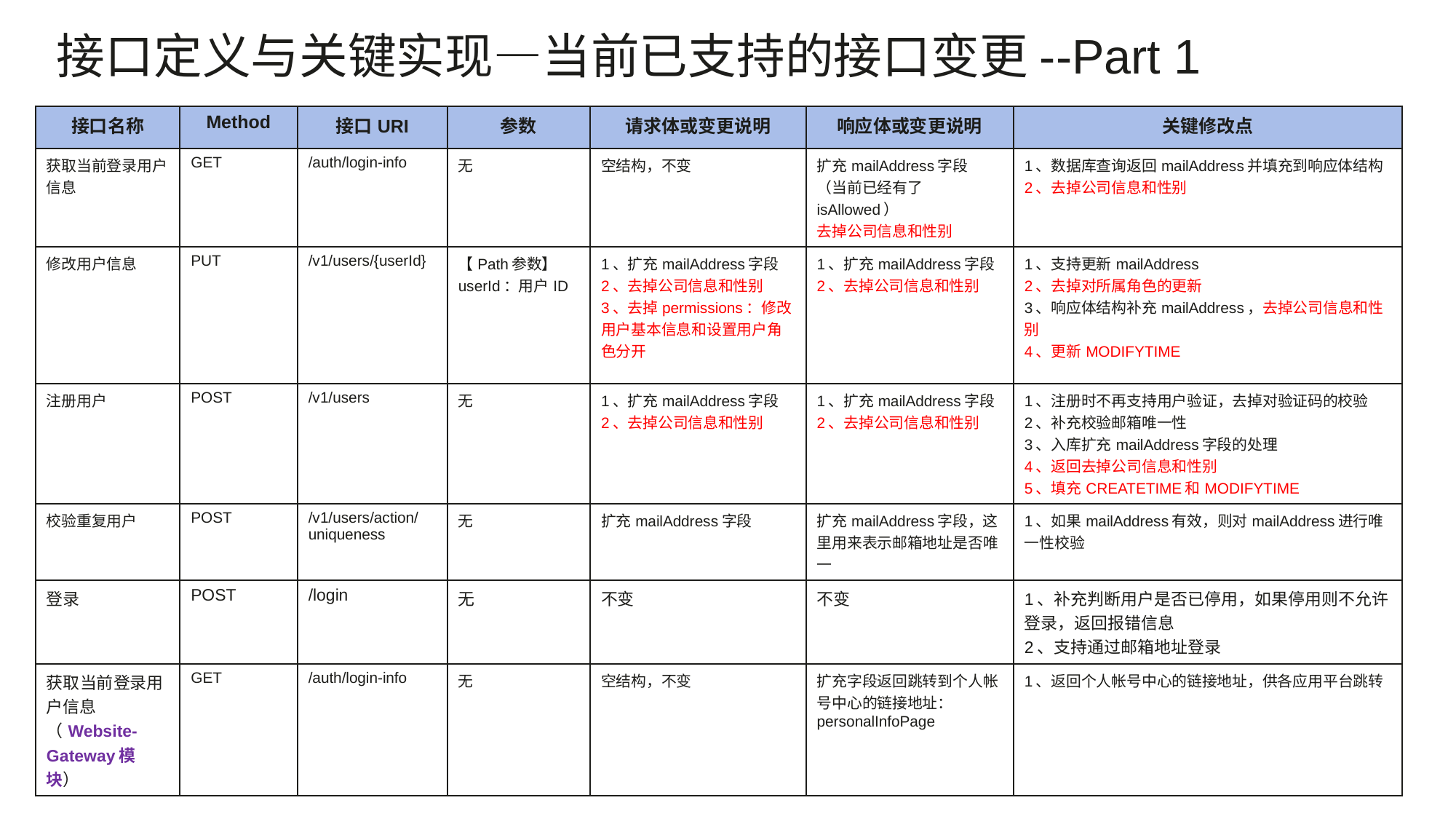

接口定义与关键实现—当前已支持的接口变更--Part 1
| 接口名称 | Method | 接口URI | 参数 | 请求体或变更说明 | 响应体或变更说明 | 关键修改点 |
| --- | --- | --- | --- | --- | --- | --- |
| 获取当前登录用户信息 | GET | /auth/login-info | 无 | 空结构，不变 | 扩充mailAddress字段 （当前已经有了isAllowed） 去掉公司信息和性别 | 1、数据库查询返回mailAddress并填充到响应体结构 2、去掉公司信息和性别 |
| 修改用户信息 | PUT | /v1/users/{userId} | 【Path参数】 userId：用户ID | 1、扩充mailAddress字段 2、去掉公司信息和性别 3、去掉permissions：修改用户基本信息和设置用户角色分开 | 1、扩充mailAddress字段 2、去掉公司信息和性别 | 1、支持更新mailAddress 2、去掉对所属角色的更新 3、响应体结构补充mailAddress，去掉公司信息和性别 4、更新MODIFYTIME |
| 注册用户 | POST | /v1/users | 无 | 1、扩充mailAddress字段 2、去掉公司信息和性别 | 1、扩充mailAddress字段 2、去掉公司信息和性别 | 1、注册时不再支持用户验证，去掉对验证码的校验 2、补充校验邮箱唯一性 3、入库扩充mailAddress字段的处理 4、返回去掉公司信息和性别 5、填充CREATETIME和MODIFYTIME |
| 校验重复用户 | POST | /v1/users/action/uniqueness | 无 | 扩充mailAddress字段 | 扩充mailAddress字段，这里用来表示邮箱地址是否唯一 | 1、如果mailAddress有效，则对mailAddress进行唯一性校验 |
| 登录 | POST | /login | 无 | 不变 | 不变 | 1、补充判断用户是否已停用，如果停用则不允许登录，返回报错信息 2、支持通过邮箱地址登录 |
| 获取当前登录用户信息（Website-Gateway模块） | GET | /auth/login-info | 无 | 空结构，不变 | 扩充字段返回跳转到个人帐号中心的链接地址：personalInfoPage | 1、返回个人帐号中心的链接地址，供各应用平台跳转 |